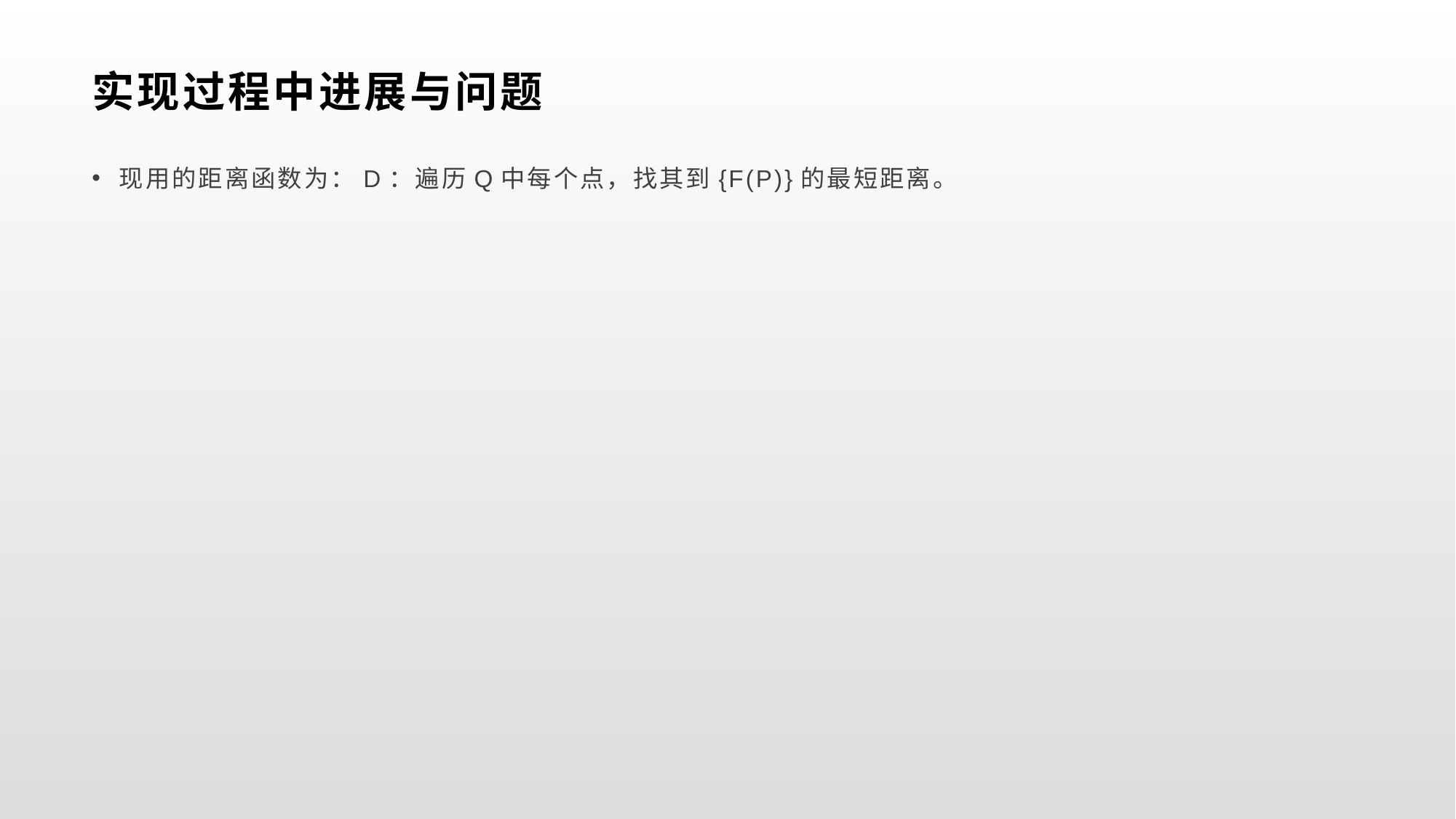

# 实现过程中进展与问题
现用的距离函数为：D：遍历Q中每个点，找其到{F(P)}的最短距离。